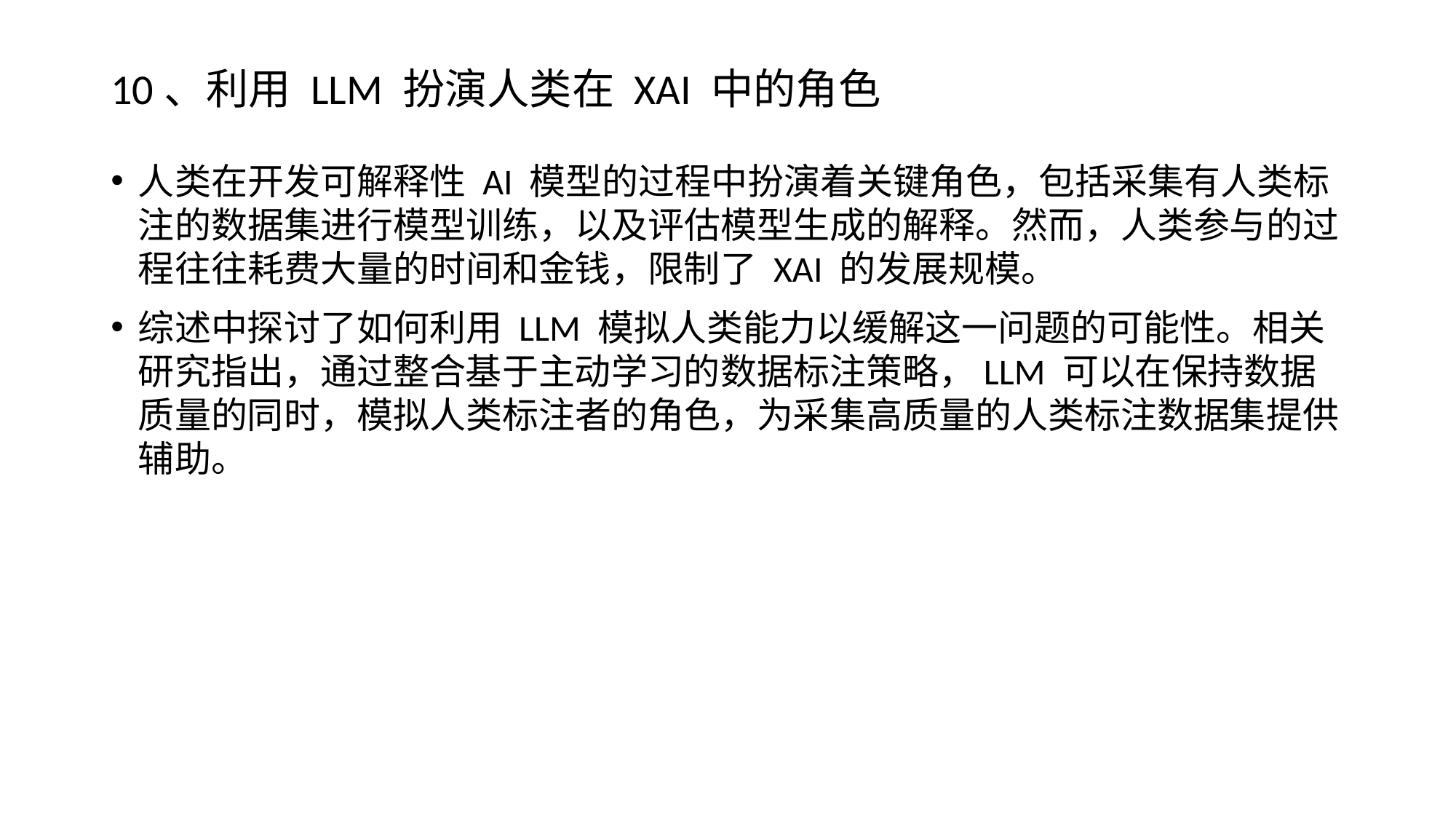

# 10、利用 LLM 扮演人类在 XAI 中的角色
人类在开发可解释性 AI 模型的过程中扮演着关键角色，包括采集有人类标注的数据集进行模型训练，以及评估模型生成的解释。然而，人类参与的过程往往耗费大量的时间和金钱，限制了 XAI 的发展规模。
综述中探讨了如何利用 LLM 模拟人类能力以缓解这一问题的可能性。相关研究指出，通过整合基于主动学习的数据标注策略，LLM 可以在保持数据质量的同时，模拟人类标注者的角色，为采集高质量的人类标注数据集提供辅助。